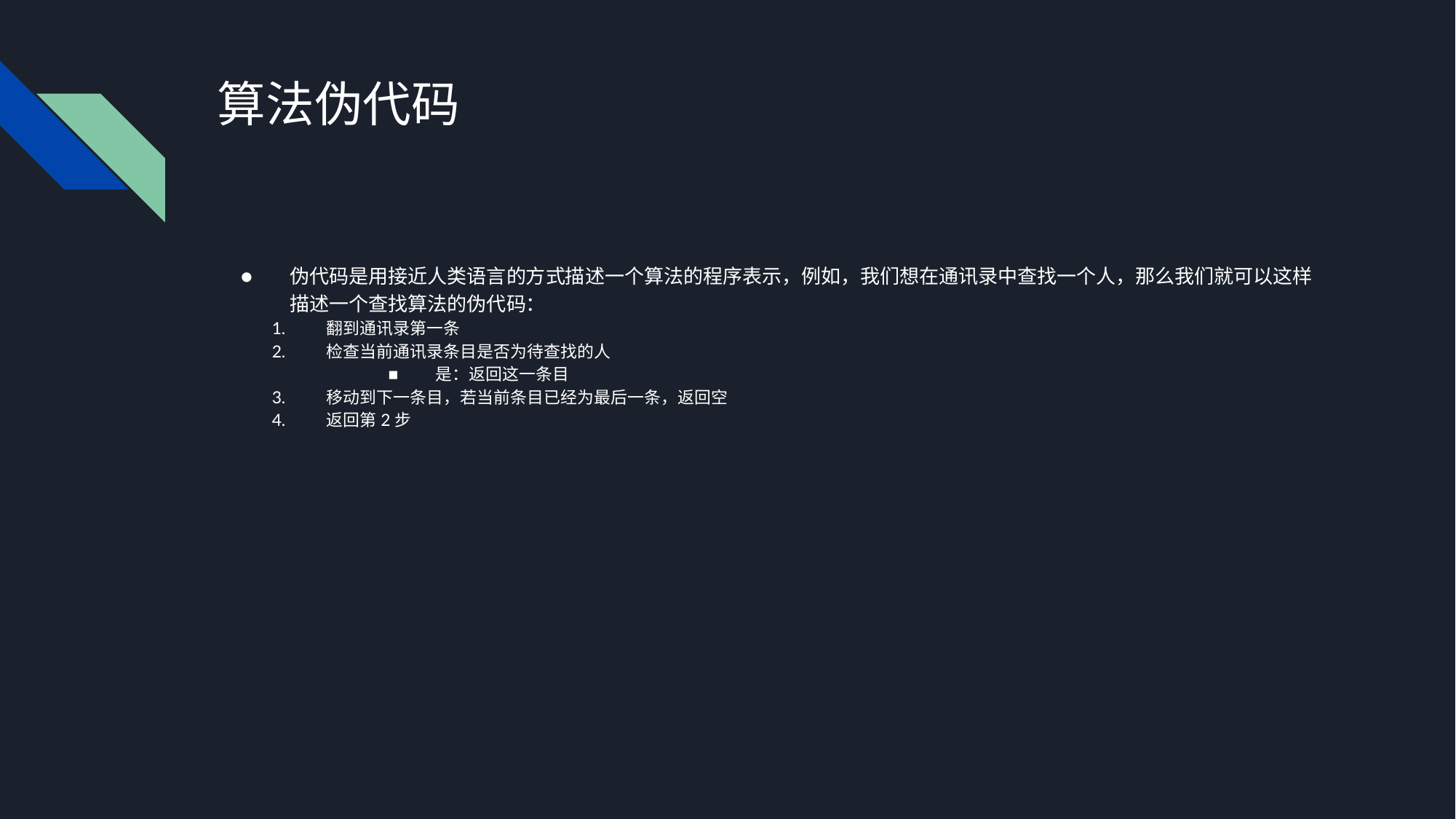

# 算法伪代码
伪代码是用接近人类语言的方式描述一个算法的程序表示，例如，我们想在通讯录中查找一个人，那么我们就可以这样描述一个查找算法的伪代码：
翻到通讯录第一条
检查当前通讯录条目是否为待查找的人
是：返回这一条目
移动到下一条目，若当前条目已经为最后一条，返回空
返回第2步